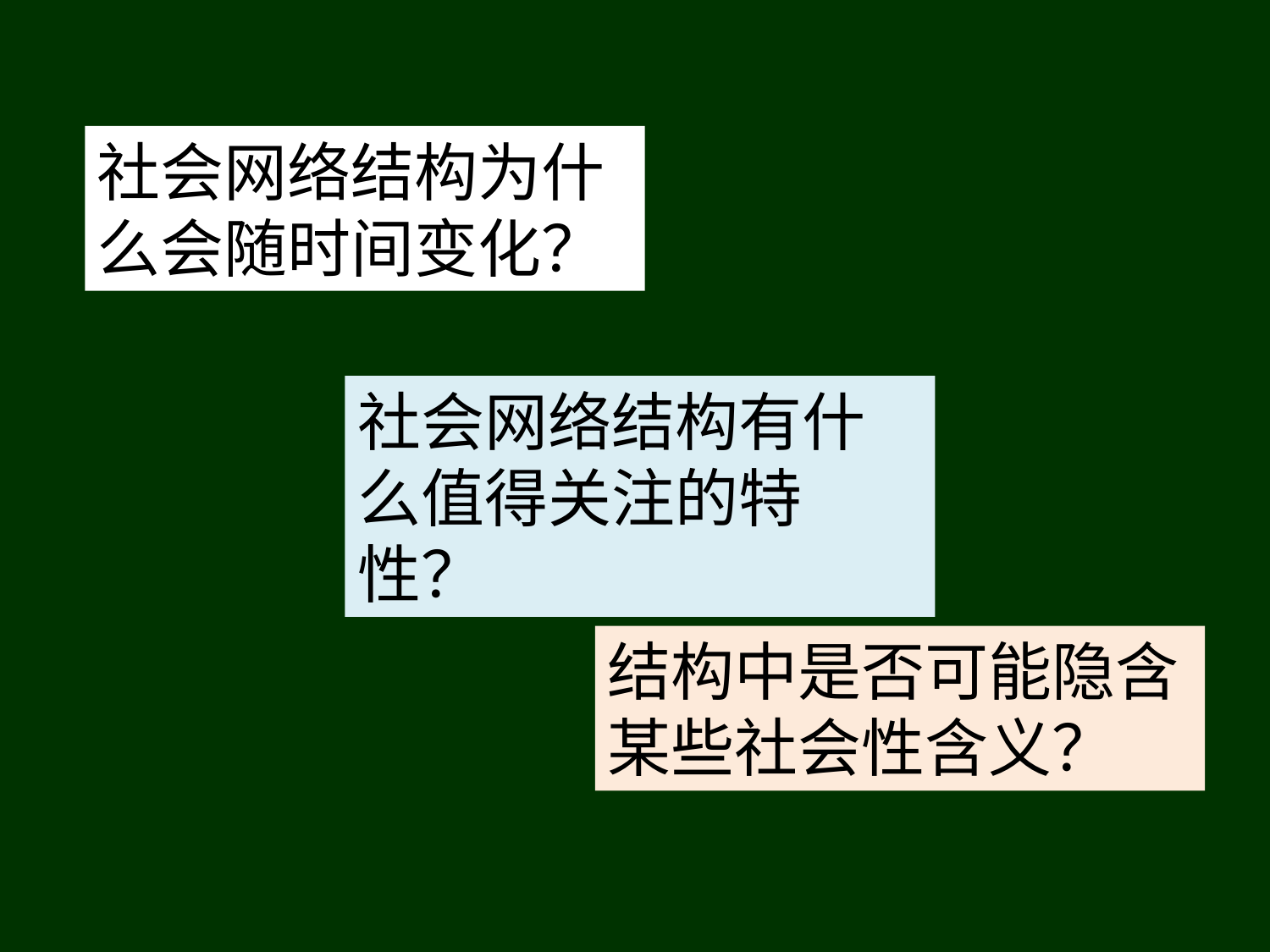

社会网络结构为什么会随时间变化？
社会网络结构有什么值得关注的特性？
结构中是否可能隐含某些社会性含义？